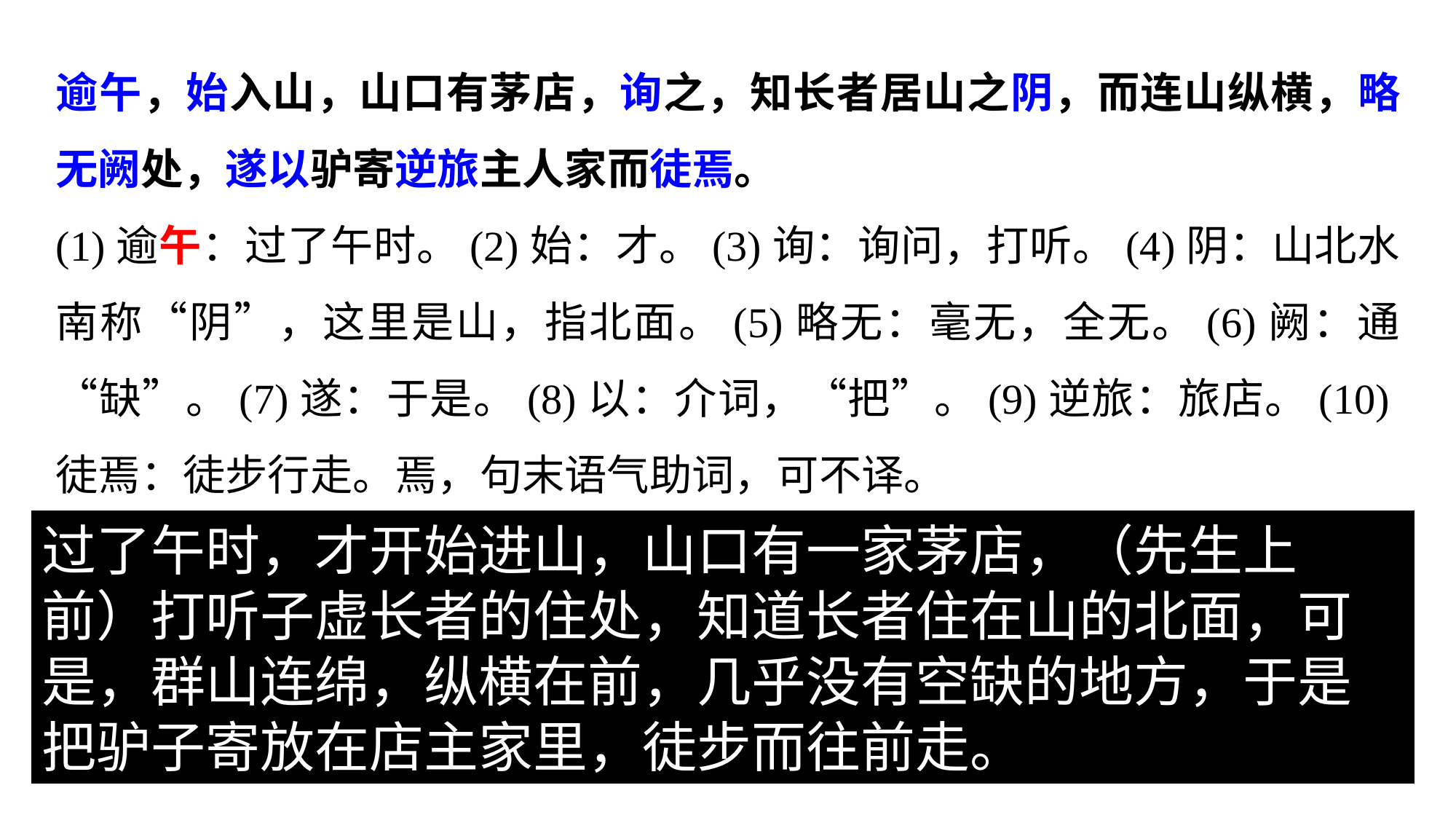

逾午，始入山，山口有茅店，询之，知长者居山之阴，而连山纵横，略无阙处，遂以驴寄逆旅主人家而徒焉。
(1)逾午：过了午时。(2)始：才。(3)询：询问，打听。(4)阴：山北水南称“阴”，这里是山，指北面。(5)略无：毫无，全无。(6)阙：通“缺”。(7)遂：于是。(8)以：介词，“把”。(9)逆旅：旅店。(10)徒焉：徒步行走。焉，句末语气助词，可不译。
过了午时，才开始进山，山口有一家茅店，（先生上前）打听子虚长者的住处，知道长者住在山的北面，可是，群山连绵，纵横在前，几乎没有空缺的地方，于是把驴子寄放在店主家里，徒步而往前走。